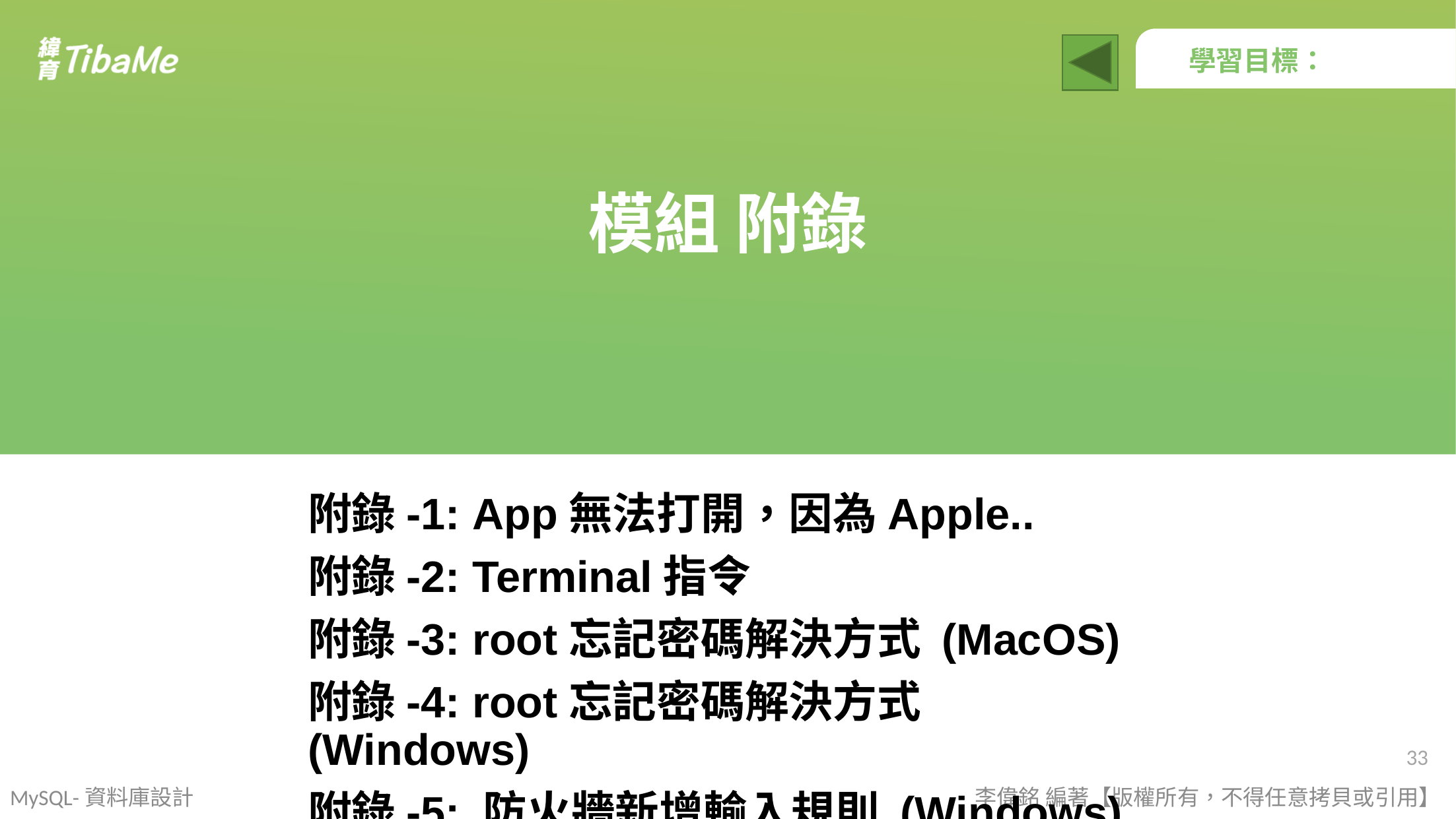

模組 附錄
附錄-1: App無法打開，因為Apple..
附錄-2: Terminal指令
附錄-3: root忘記密碼解決方式 (MacOS)
附錄-4: root忘記密碼解決方式 (Windows)
附錄-5: 防火牆新增輸入規則 (Windows)
MySQL-資料庫設計
李偉銘 編著【版權所有，不得任意拷貝或引用】